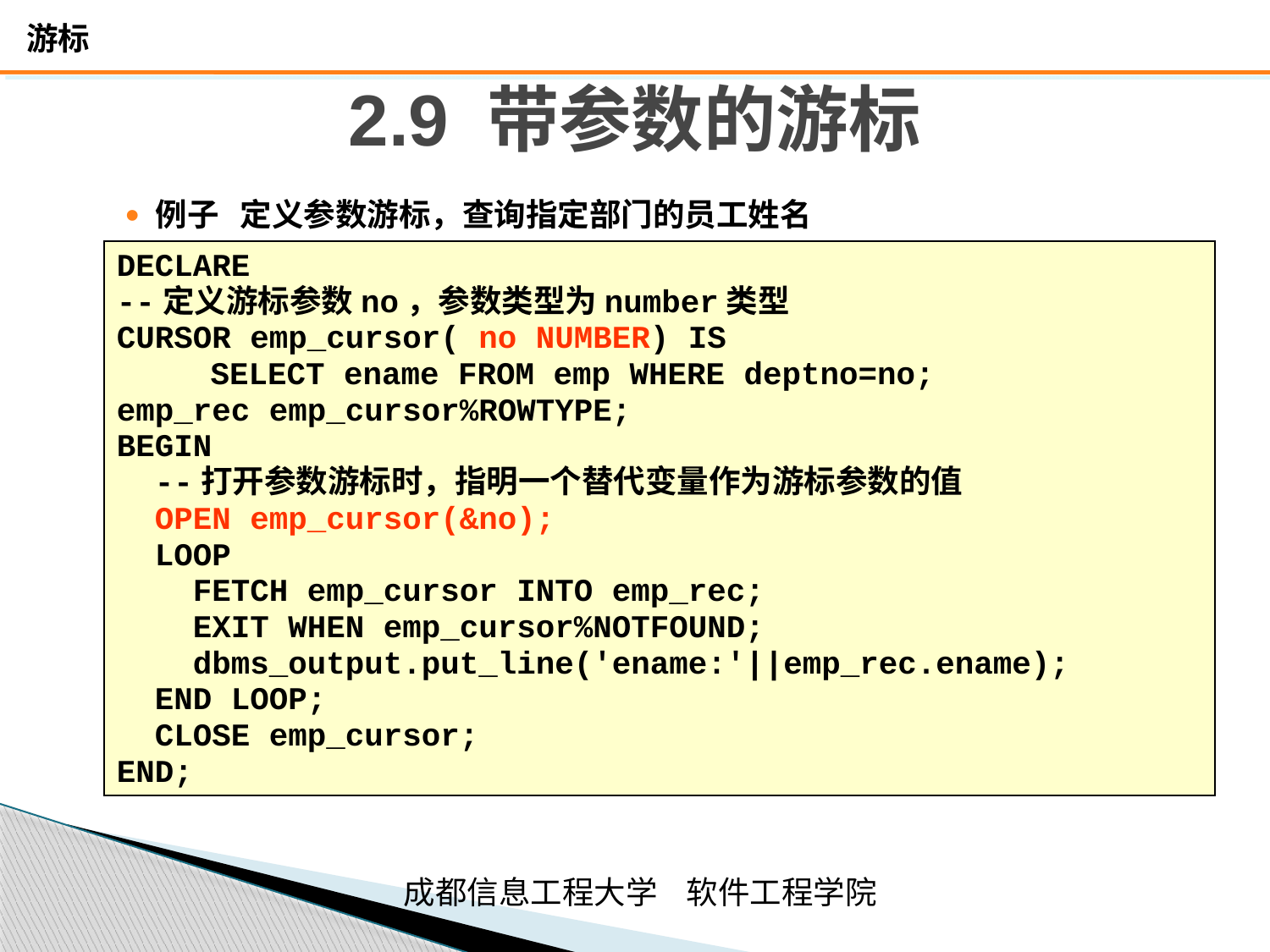

# 2.9 带参数的游标
例子   定义参数游标，查询指定部门的员工姓名
DECLARE
--定义游标参数no，参数类型为number类型
CURSOR emp_cursor( no NUMBER) IS
		SELECT ename FROM emp WHERE deptno=no;
emp_rec emp_cursor%ROWTYPE;
BEGIN
  --打开参数游标时，指明一个替代变量作为游标参数的值
  OPEN emp_cursor(&no);
  LOOP
    FETCH emp_cursor INTO emp_rec;
    EXIT WHEN emp_cursor%NOTFOUND;
    dbms_output.put_line('ename:'||emp_rec.ename);
  END LOOP;
  CLOSE emp_cursor;
END;